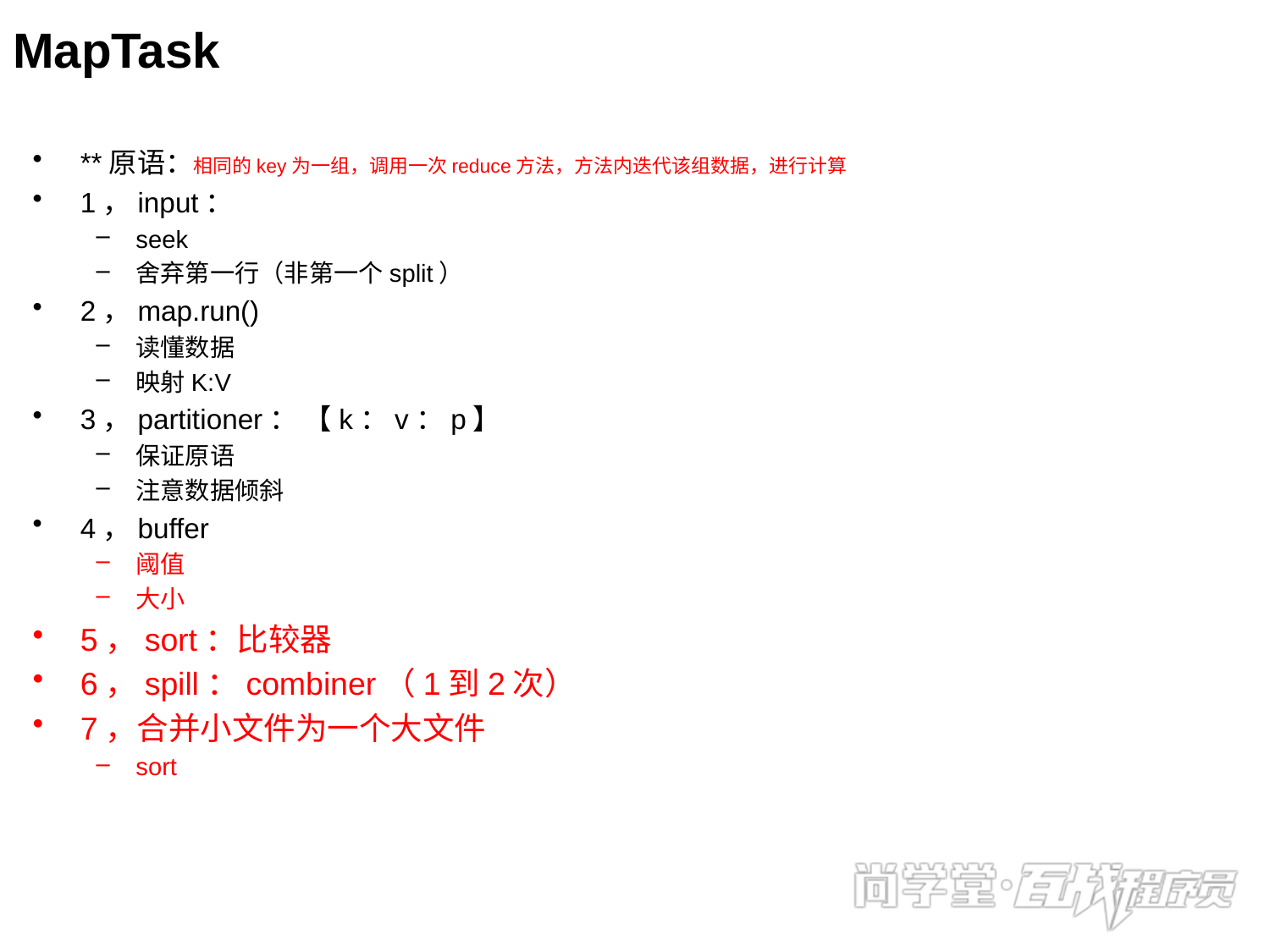

# MapTask
**原语：相同的key为一组，调用一次reduce方法，方法内迭代该组数据，进行计算
1，input：
seek
舍弃第一行（非第一个split）
2，map.run()
读懂数据
映射K:V
3，partitioner： 【k：v：p】
保证原语
注意数据倾斜
4，buffer
阈值
大小
5，sort：比较器
6，spill：combiner（1到2次）
7，合并小文件为一个大文件
sort